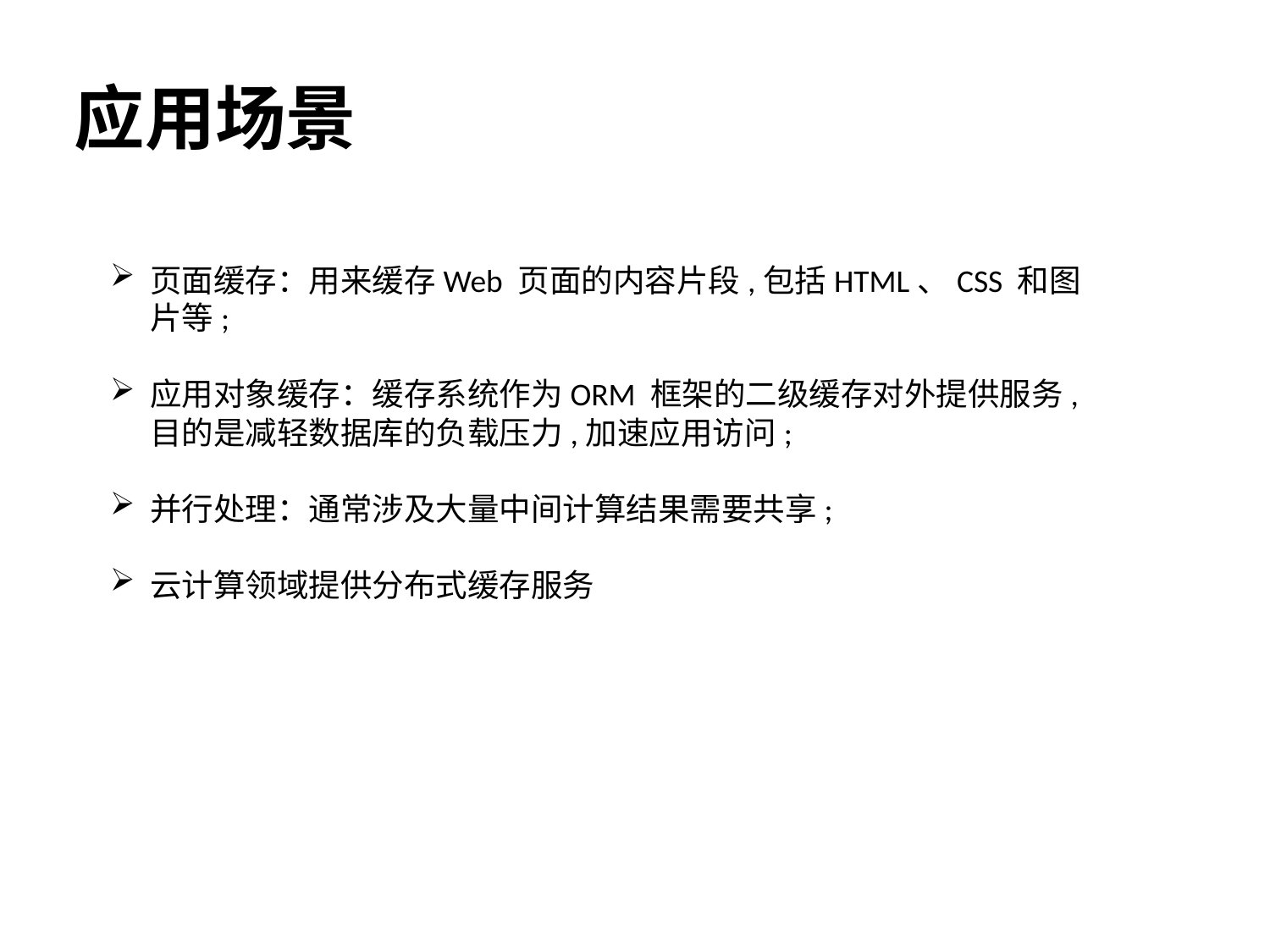

# 应用场景
页面缓存：用来缓存Web 页面的内容片段,包括HTML、CSS 和图片等;

应用对象缓存：缓存系统作为ORM 框架的二级缓存对外提供服务,目的是减轻数据库的负载压力,加速应用访问;

并行处理：通常涉及大量中间计算结果需要共享;

云计算领域提供分布式缓存服务